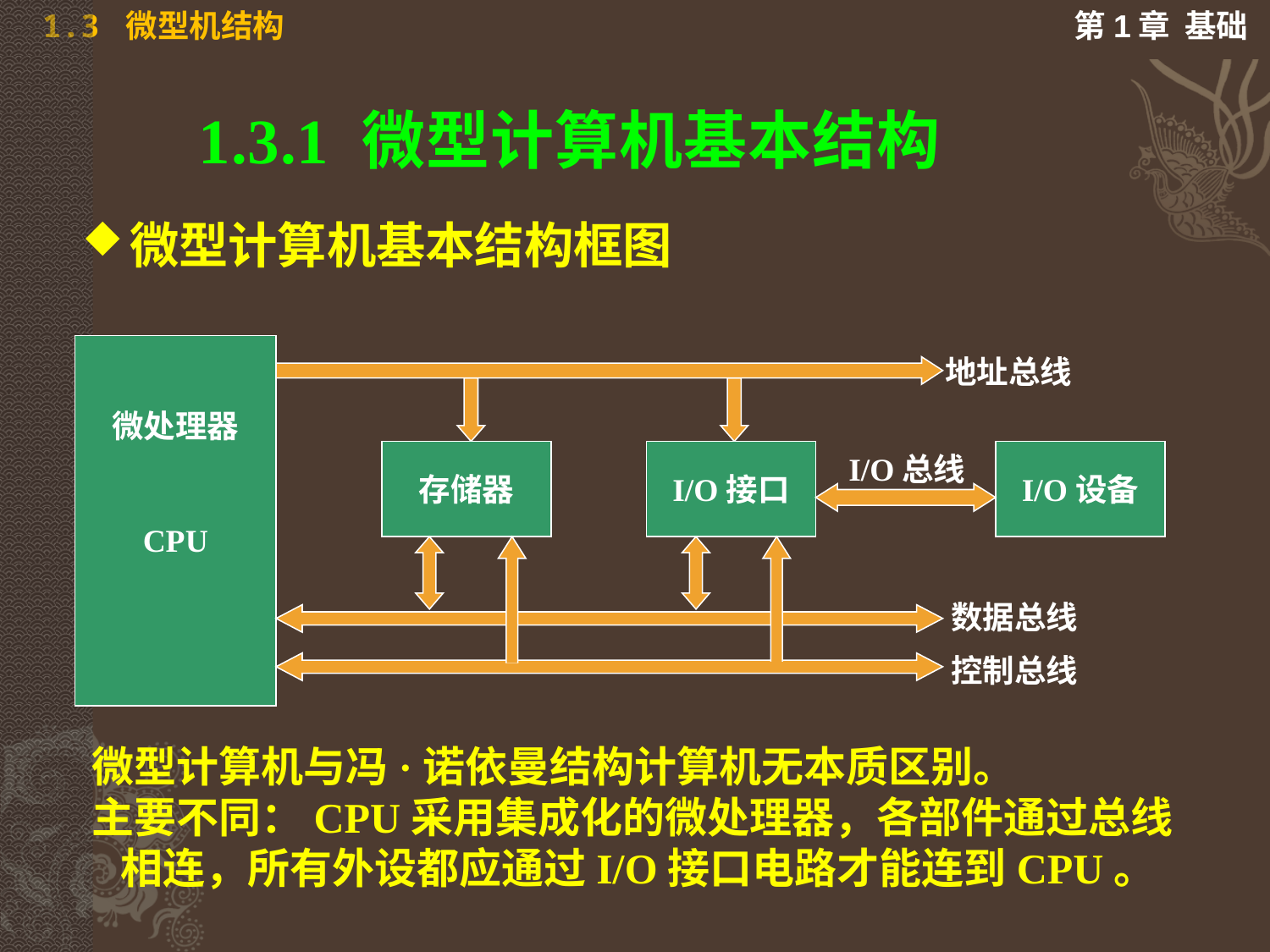

# 1.3.1 微型计算机基本结构
微型计算机基本结构框图

微处理器

CPU

地址总线

存储器
I/O接口
I/O设备
I/O总线

数据总线

控制总线

微型计算机与冯·诺依曼结构计算机无本质区别。
主要不同：CPU采用集成化的微处理器，各部件通过总线    相连，所有外设都应通过I/O接口电路才能连到CPU。